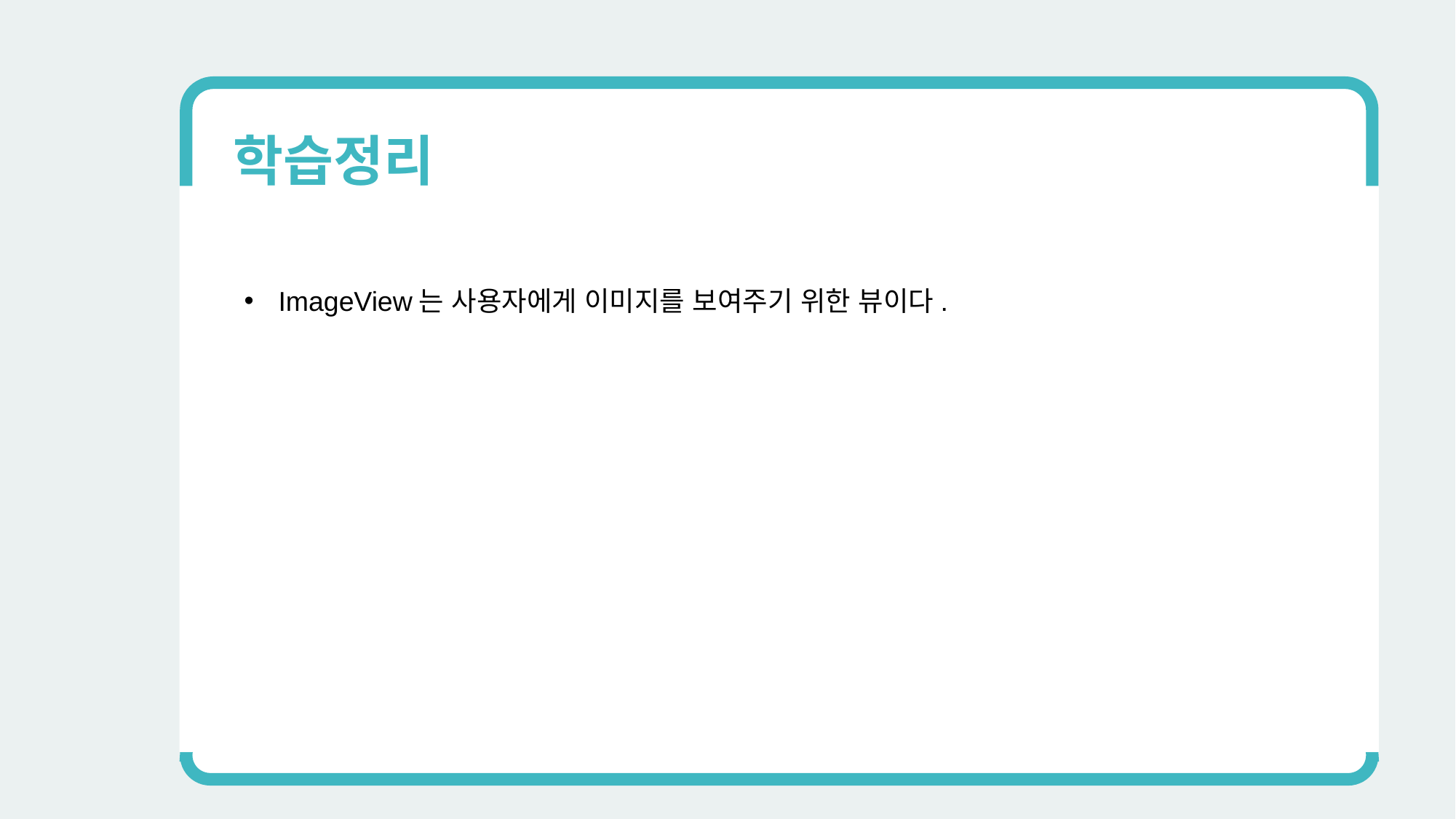

학습정리

ImageView는 사용자에게 이미지를 보여주기 위한 뷰이다.